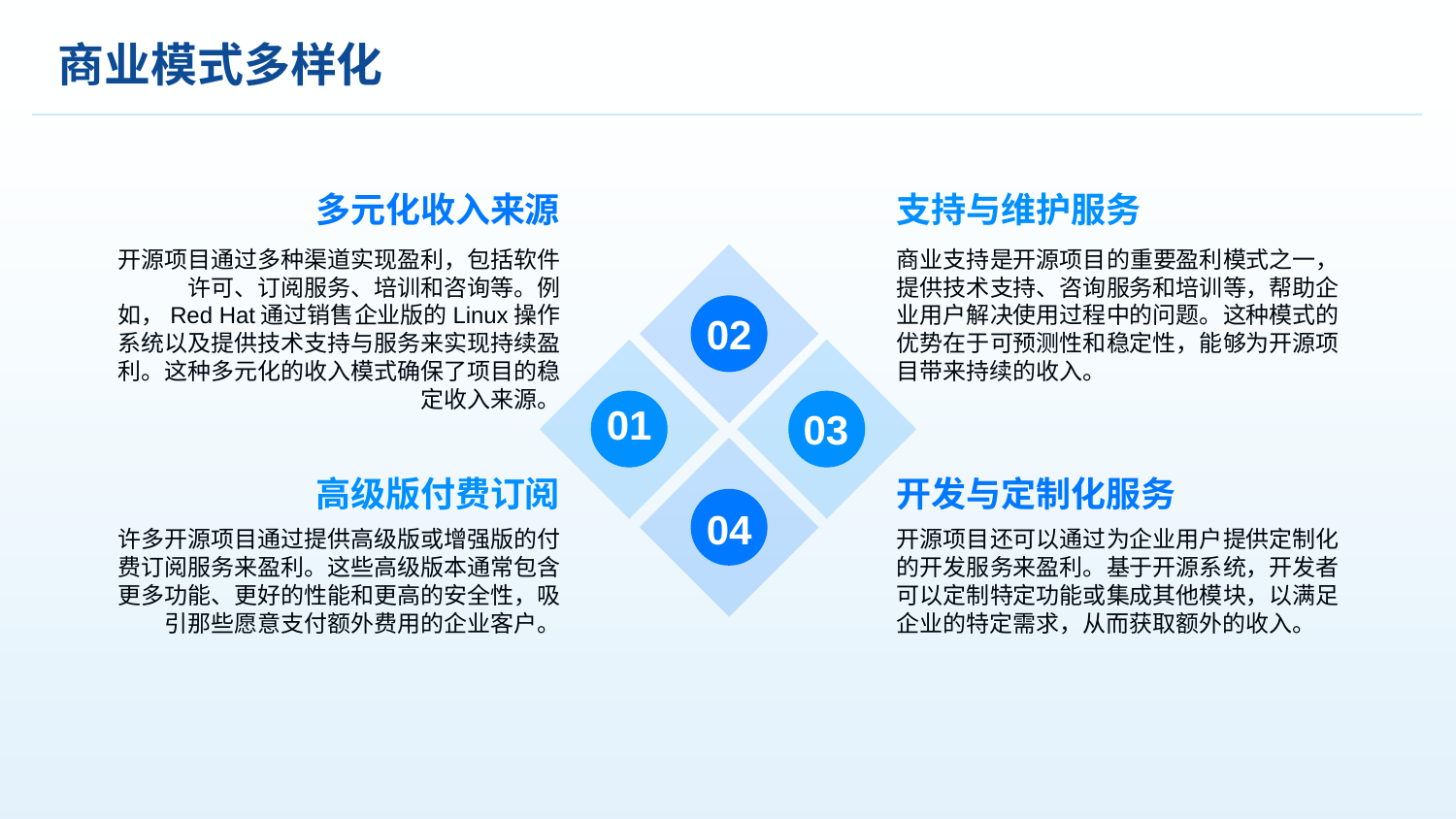

商业模式多样化

多元化收入来源
支持与维护服务
开源项目通过多种渠道实现盈利，包括软件许可、订阅服务、培训和咨询等。例如，Red Hat通过销售企业版的Linux操作系统以及提供技术支持与服务来实现持续盈利。这种多元化的收入模式确保了项目的稳定收入来源。
商业支持是开源项目的重要盈利模式之一，提供技术支持、咨询服务和培训等，帮助企业用户解决使用过程中的问题。这种模式的优势在于可预测性和稳定性，能够为开源项目带来持续的收入。

02

01
03

高级版付费订阅
开发与定制化服务

04

许多开源项目通过提供高级版或增强版的付费订阅服务来盈利。这些高级版本通常包含更多功能、更好的性能和更高的安全性，吸引那些愿意支付额外费用的企业客户。
开源项目还可以通过为企业用户提供定制化的开发服务来盈利。基于开源系统，开发者可以定制特定功能或集成其他模块，以满足企业的特定需求，从而获取额外的收入。